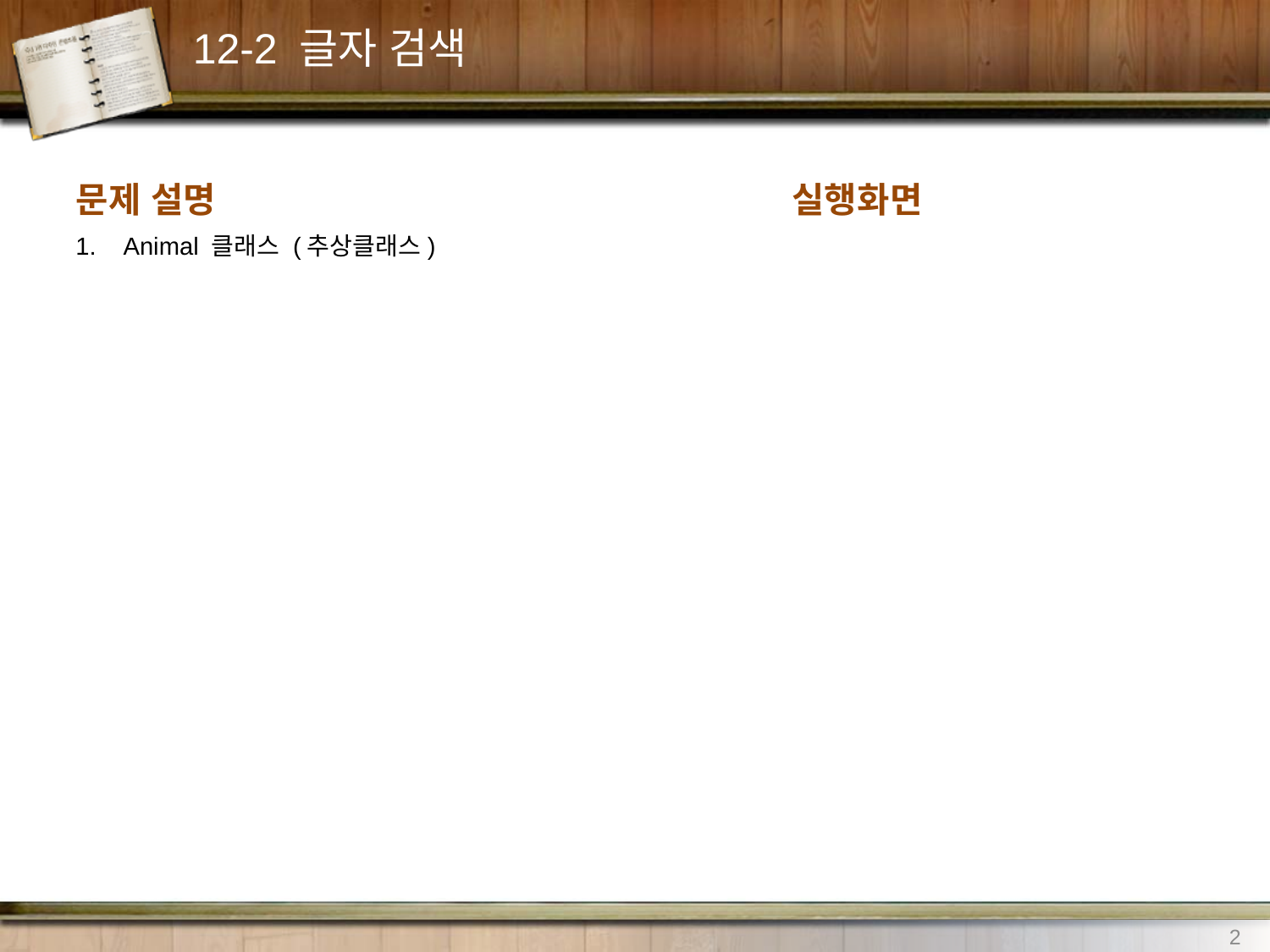

12-2 글자 검색
문제 설명

실행화면
Animal 클래스 (추상클래스)
2